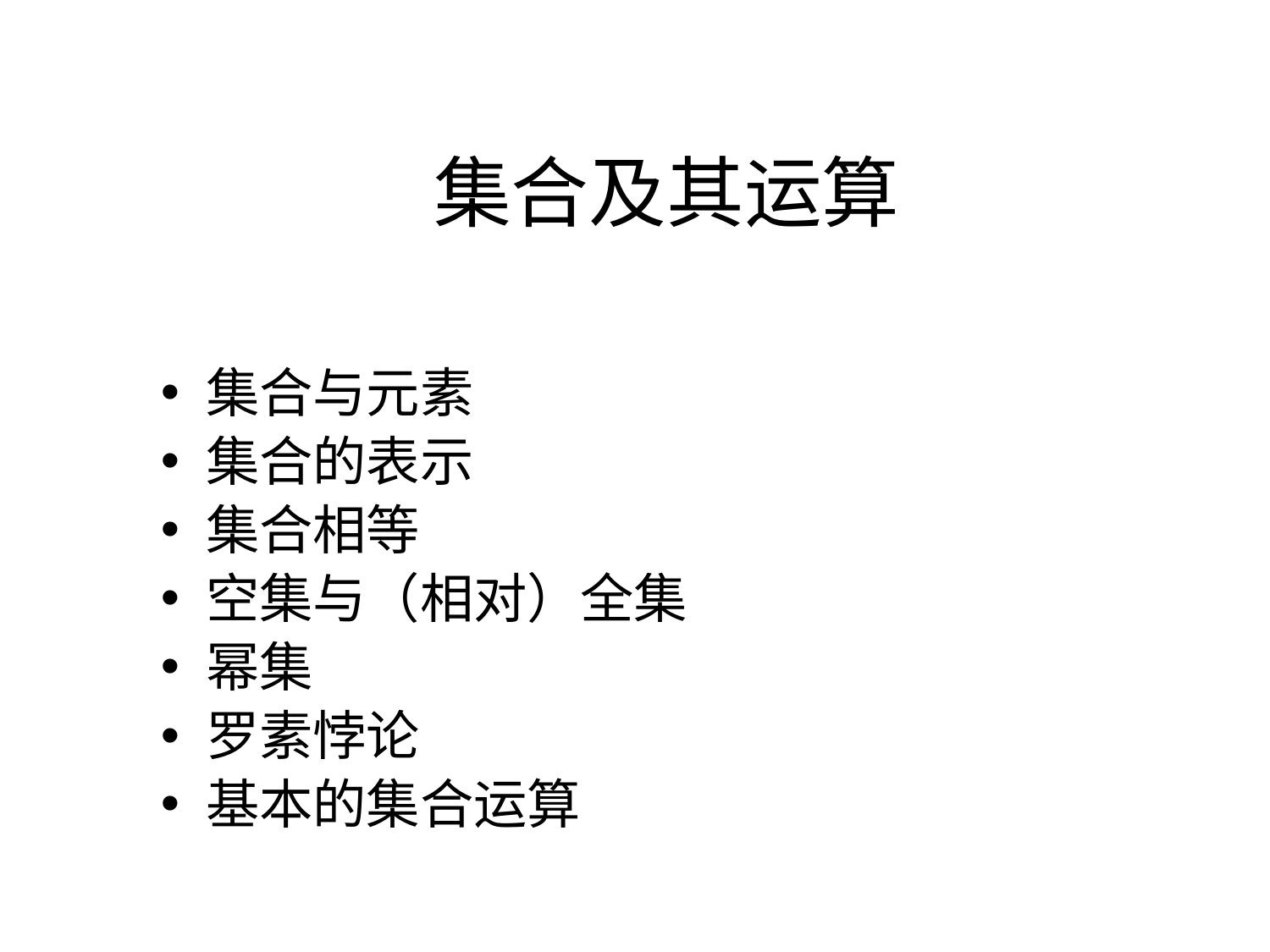

# 集合及其运算
集合与元素
集合的表示
集合相等
空集与（相对）全集
幂集
罗素悖论
基本的集合运算